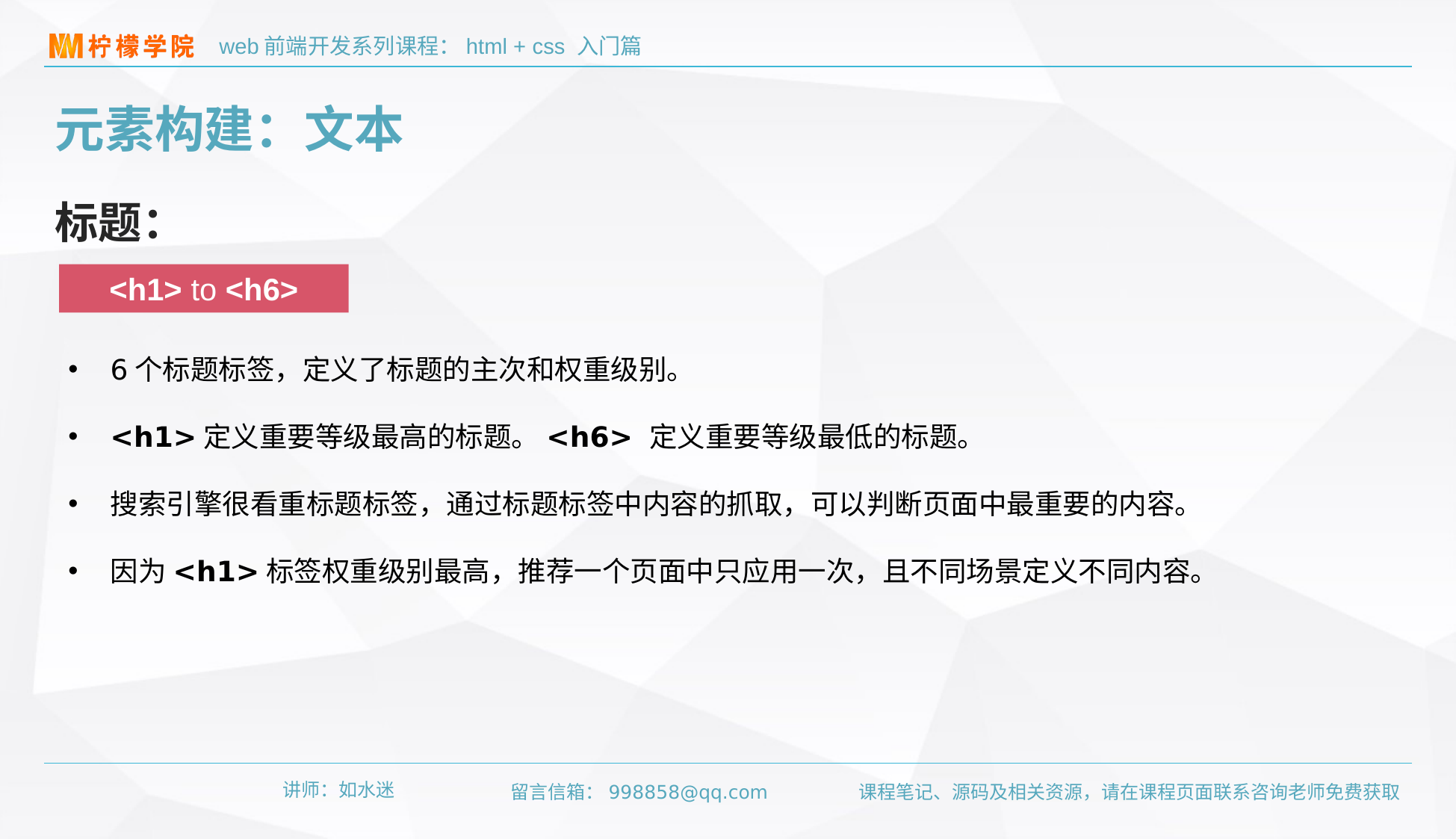

元素构建：文本
标题：
<h1> to <h6>
6个标题标签，定义了标题的主次和权重级别。
<h1>定义重要等级最高的标题。<h6> 定义重要等级最低的标题。
搜索引擎很看重标题标签，通过标题标签中内容的抓取，可以判断页面中最重要的内容。
因为<h1>标签权重级别最高，推荐一个页面中只应用一次，且不同场景定义不同内容。